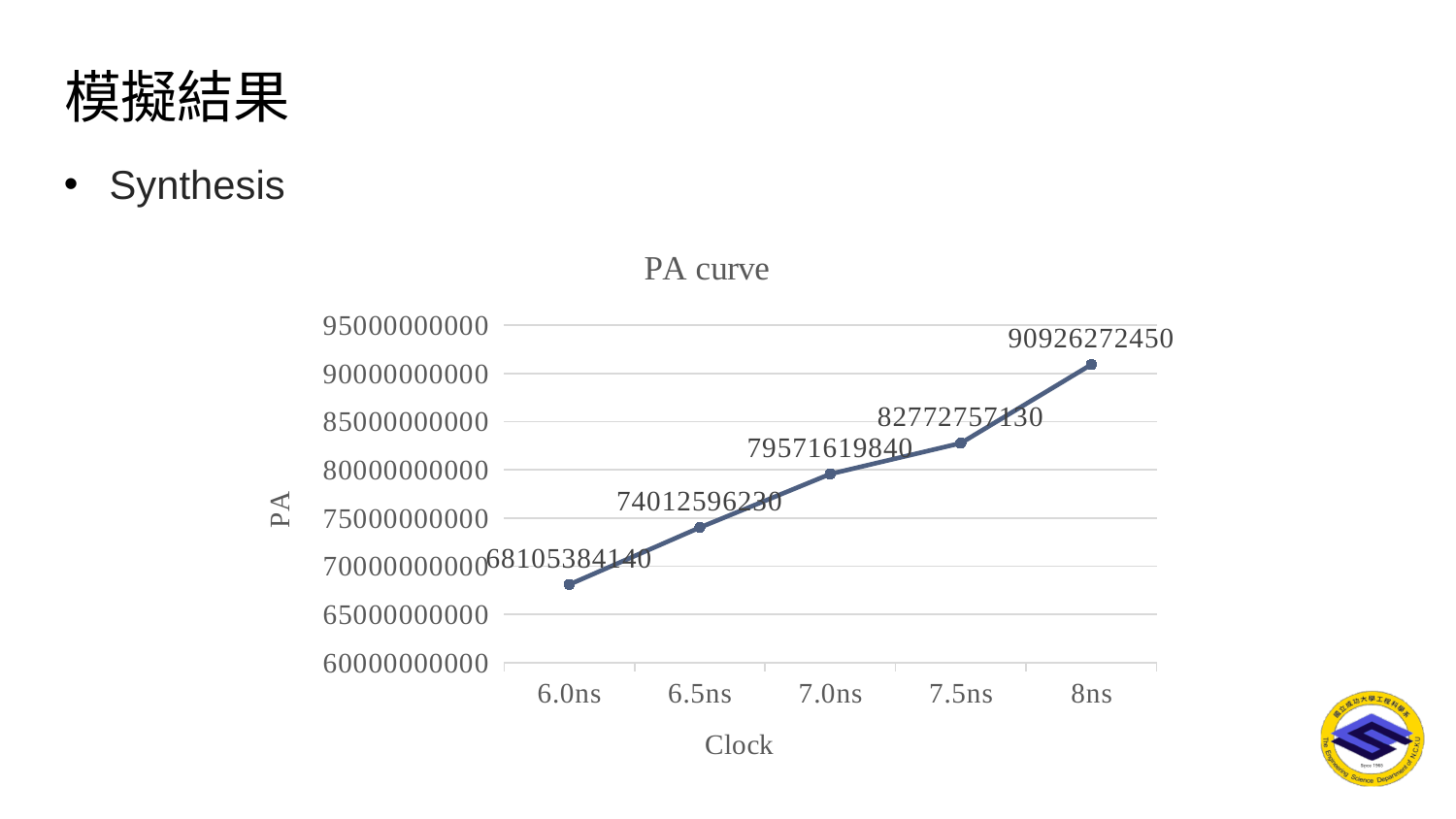

模擬結果

Synthesis

### Chart:  PA curve

| Category | 版本三 PA curve |
|---|---|
| 6.0ns | 68105384140.0 |
| 6.5ns | 74012596230.0 |
| 7.0ns | 79571619840.0 |
| 7.5ns | 82772757130.0 |
| 8ns | 90926272450.0 |